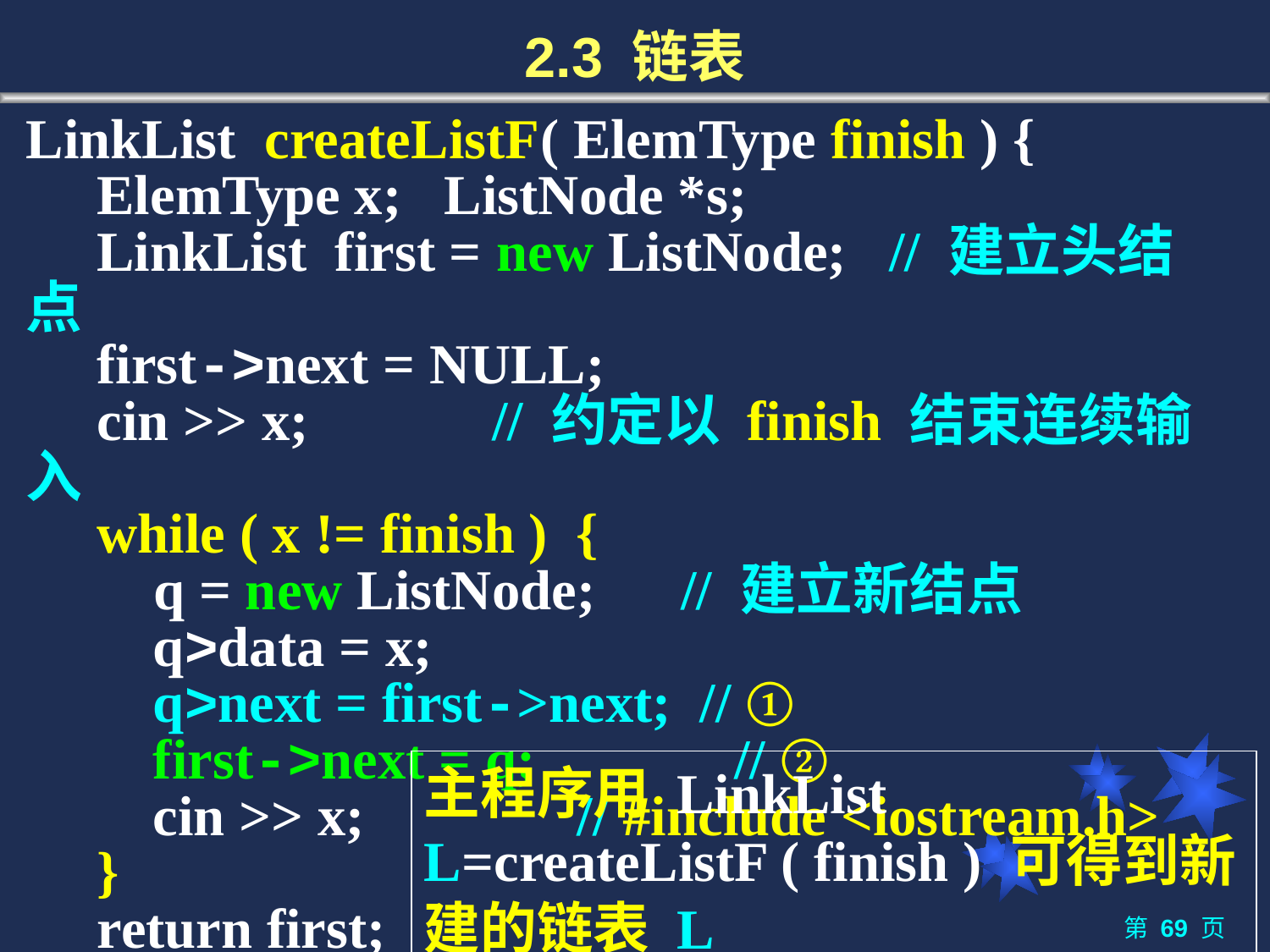

# 2.3 链表
LinkList  createListF( ElemType finish ) {
     ElemType x;   ListNode *s;
     LinkList  first = new ListNode;   // 建立头结点
     first->next = NULL;
     cin >> x;	      // 约定以 finish 结束连续输入
     while ( x != finish )  {
         q = new ListNode;      // 建立新结点
        	q>data = x;
        	q>next = first->next;  // ①
      	first->next = q;              // ②
	cin >> x;	            // #include <iostream.h>
     }
     return first;
}
主程序用 LinkList L=createListF ( finish ) 可得到新建的链表 L
第 69 页